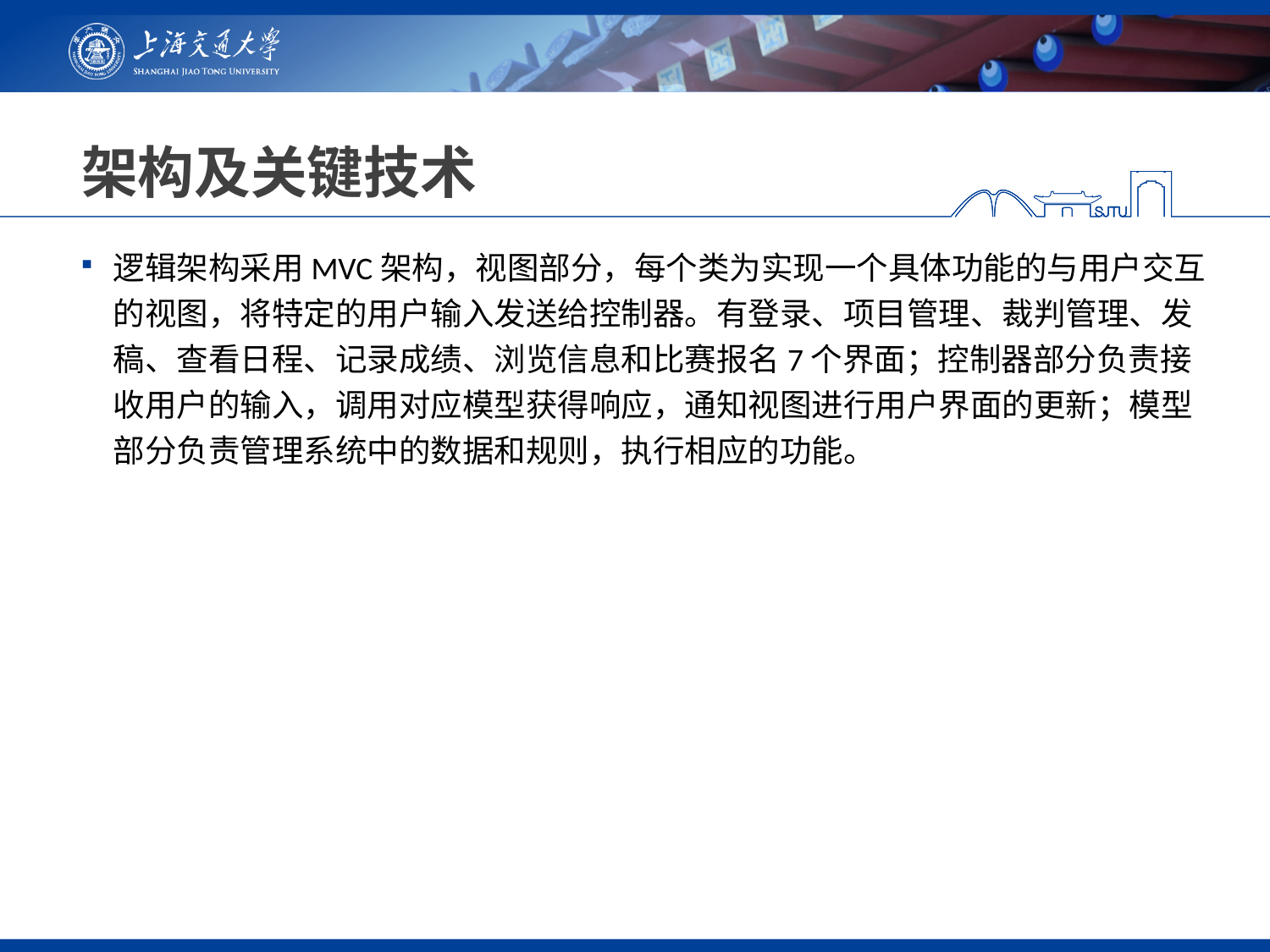

# 架构及关键技术
逻辑架构采用MVC架构，视图部分，每个类为实现一个具体功能的与用户交互的视图，将特定的用户输入发送给控制器。有登录、项目管理、裁判管理、发稿、查看日程、记录成绩、浏览信息和比赛报名7个界面；控制器部分负责接收用户的输入，调用对应模型获得响应，通知视图进行用户界面的更新；模型部分负责管理系统中的数据和规则，执行相应的功能。